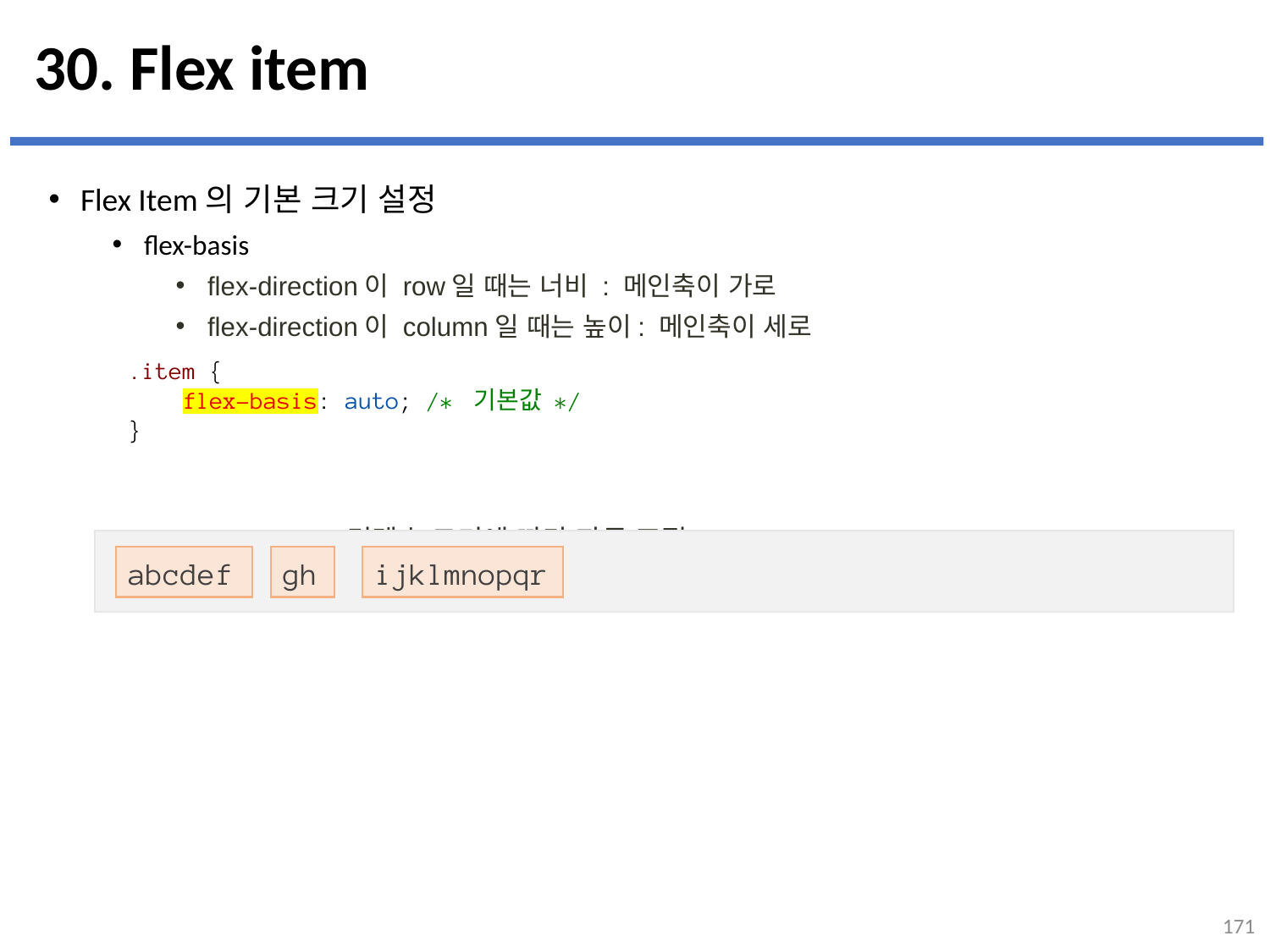

# 30. Flex item
Flex Item의 기본 크기 설정
flex-basis
flex-direction이 row일 때는 너비 : 메인축이 가로
flex-direction이 column일 때는 높이: 메인축이 세로

auto, content  - 컨텐츠 크기에 따라 자동 조절

.item {
    flex-basis: auto; /* 기본값 */
}

abcdef
gh
ijklmnopqr
171